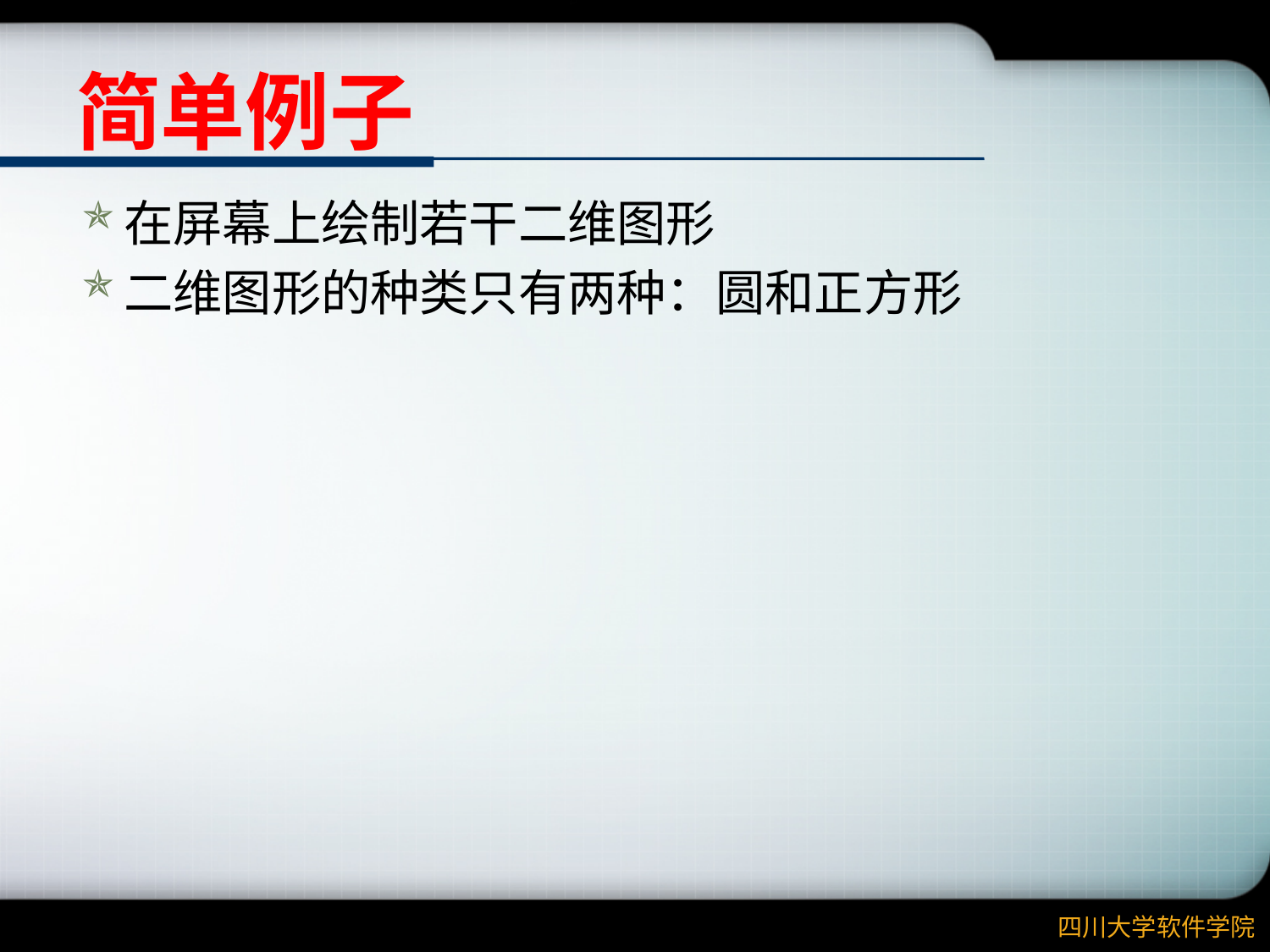

# 简单例子
在屏幕上绘制若干二维图形
二维图形的种类只有两种：圆和正方形